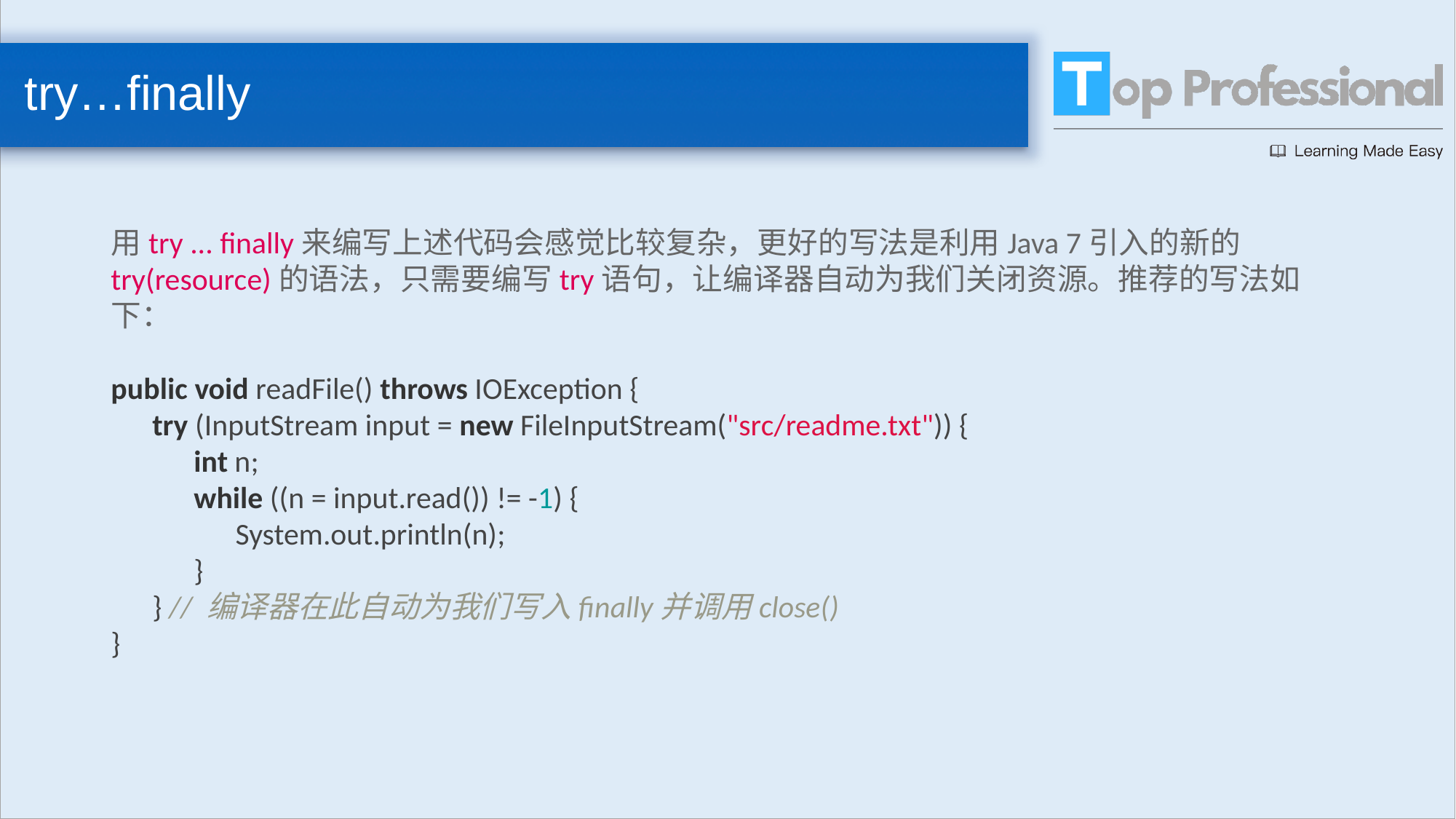

# try…finally
用try ... finally来编写上述代码会感觉比较复杂，更好的写法是利用Java 7引入的新的try(resource)的语法，只需要编写try语句，让编译器自动为我们关闭资源。推荐的写法如下：

public void readFile() throws IOException {
      try (InputStream input = new FileInputStream("src/readme.txt")) {
            int n;
            while ((n = input.read()) != -1) {
                  System.out.println(n);
            }
      } // 编译器在此自动为我们写入finally并调用close()
}